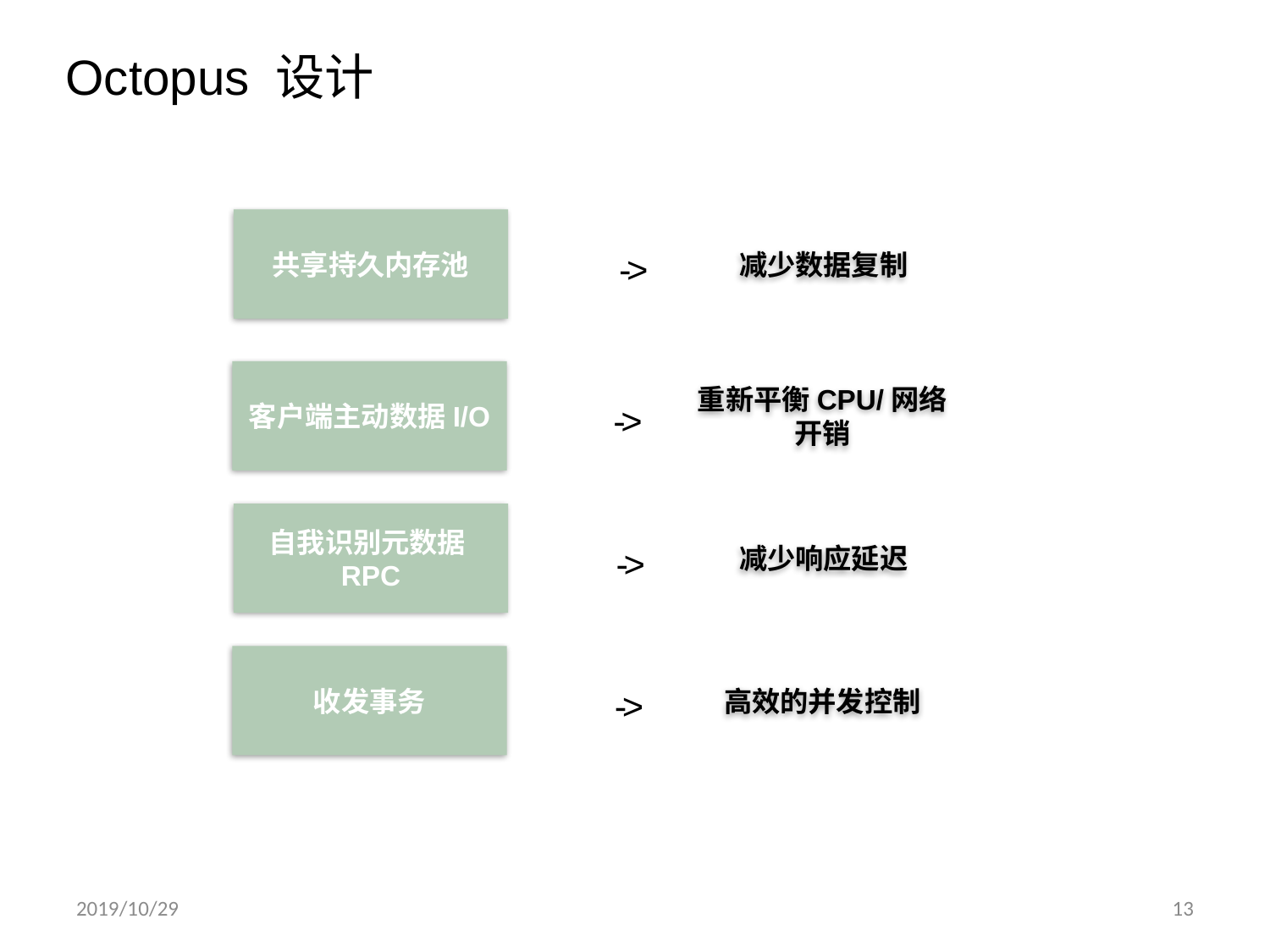

Octopus 设计
->
共享持久内存池
减少数据复制
点击添加文本
->
客户端主动数据I/O
重新平衡CPU/网络开销
点击添加文本
自我识别元数据RPC
->
减少响应延迟
点击添加文本
收发事务
->
高效的并发控制
点击添加文本
2019/10/29
13